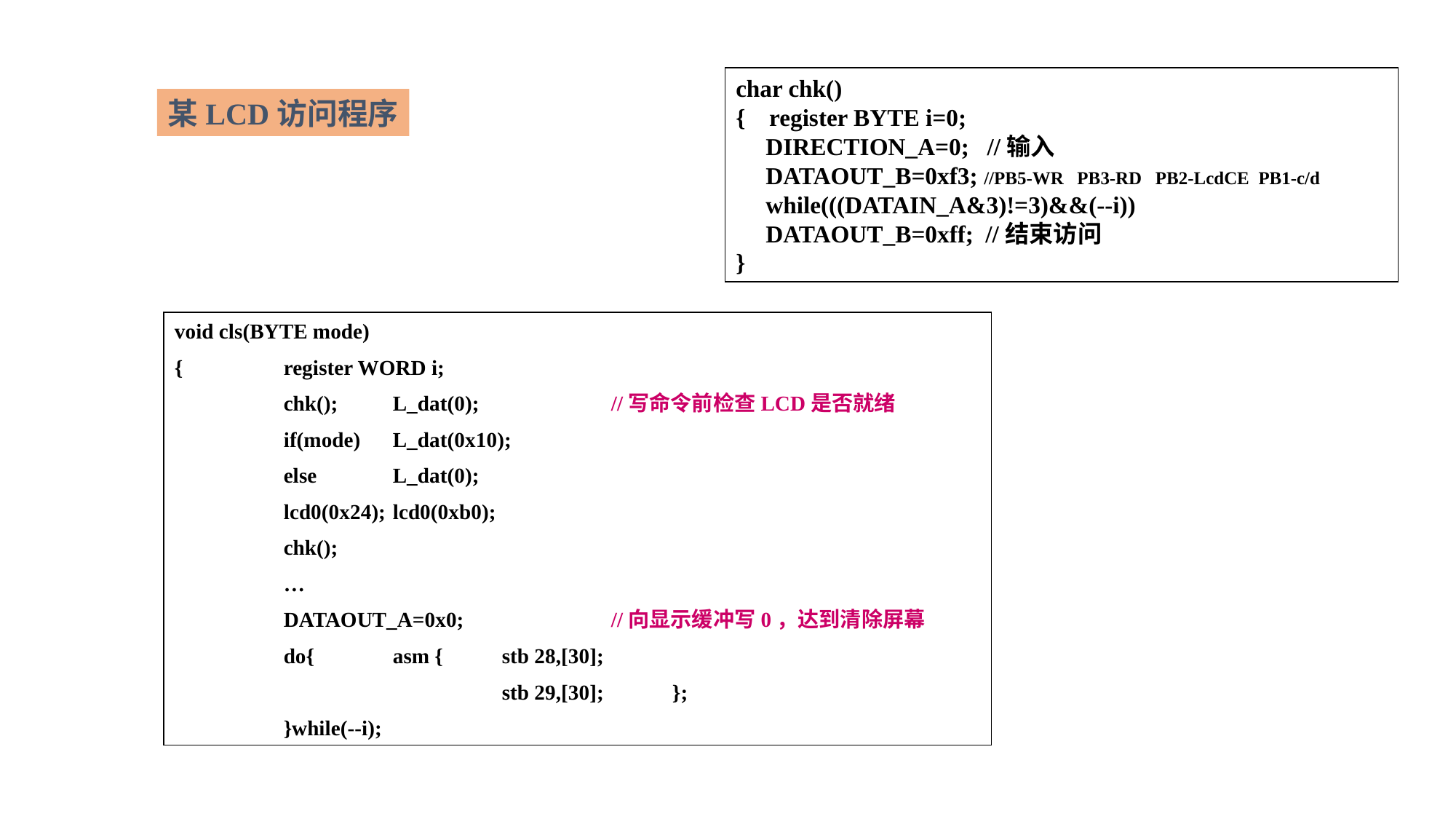

char chk()
{    register BYTE i=0;
     DIRECTION_A=0;   //输入
     DATAOUT_B=0xf3; //PB5-WR   PB3-RD   PB2-LcdCE  PB1-c/d
     while(((DATAIN_A&3)!=3)&&(--i))
     DATAOUT_B=0xff;  //结束访问
}
某LCD访问程序
void cls(BYTE mode)
{	register WORD i;
	chk();	L_dat(0);		//写命令前检查LCD是否就绪
	if(mode)	L_dat(0x10);
	else    	L_dat(0);
	lcd0(0x24);	lcd0(0xb0);
	chk();
	…
	DATAOUT_A=0x0;		//向显示缓冲写0，达到清除屏幕
	do{	asm {  	stb 28,[30];
                			stb 29,[30];             };
	}while(--i);